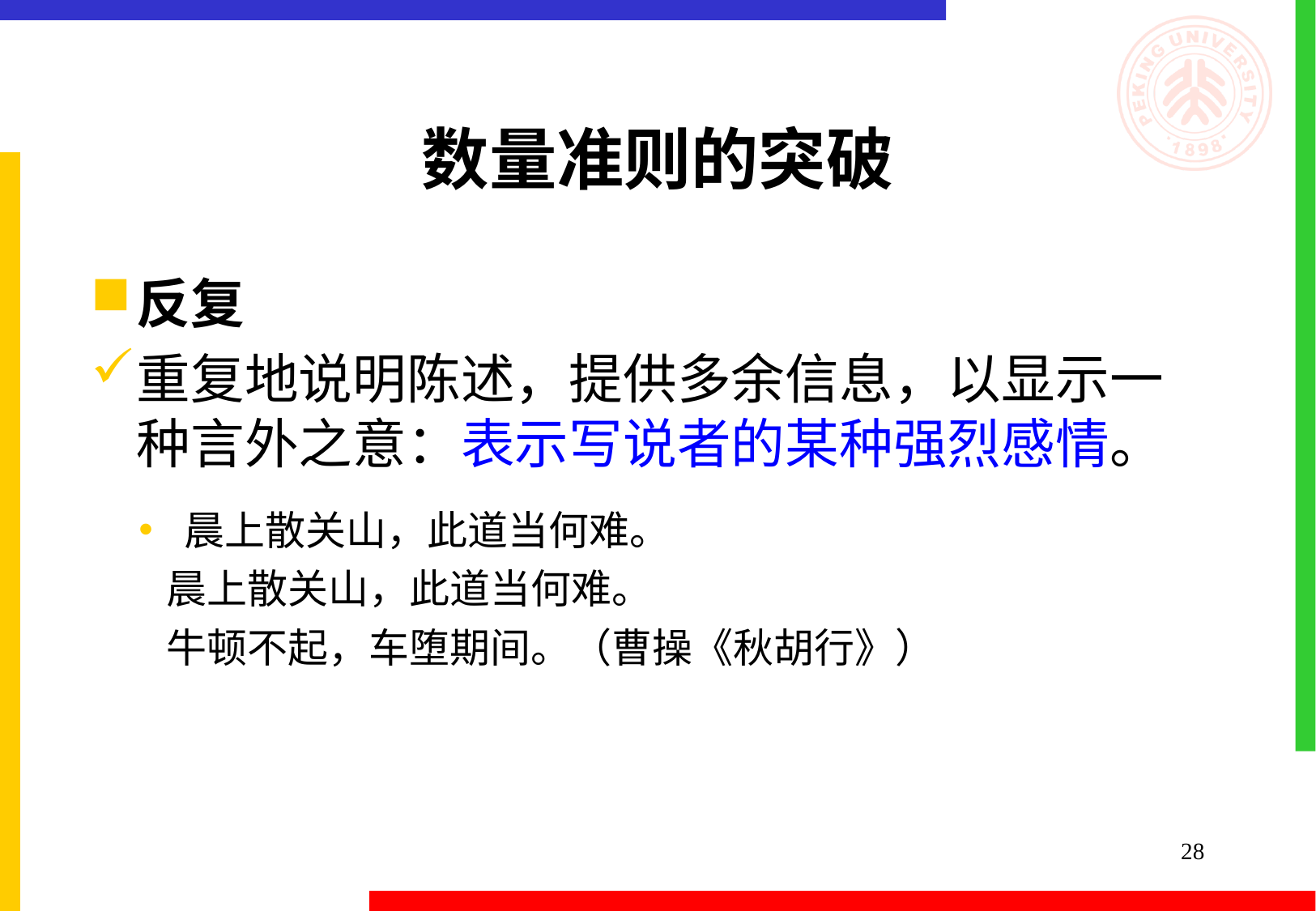

# 数量准则的突破
反复
重复地说明陈述，提供多余信息，以显示一种言外之意：表示写说者的某种强烈感情。
晨上散关山，此道当何难。
  晨上散关山，此道当何难。
  牛顿不起，车堕期间。（曹操《秋胡行》）

28